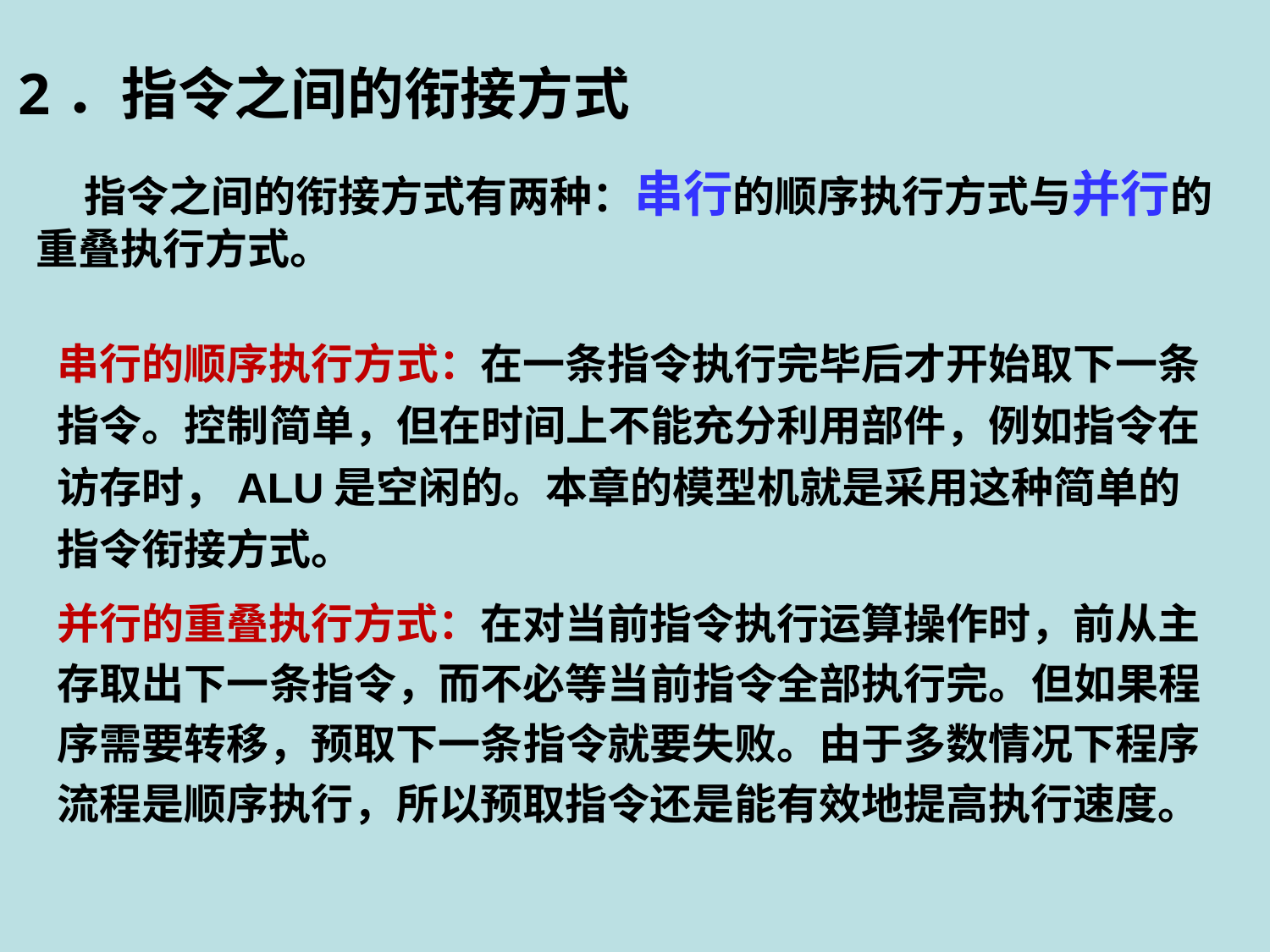

2．指令之间的衔接方式
    指令之间的衔接方式有两种：串行的顺序执行方式与并行的重叠执行方式。
串行的顺序执行方式：在一条指令执行完毕后才开始取下一条指令。控制简单，但在时间上不能充分利用部件，例如指令在访存时，ALU是空闲的。本章的模型机就是采用这种简单的指令衔接方式。
并行的重叠执行方式：在对当前指令执行运算操作时，前从主存取出下一条指令，而不必等当前指令全部执行完。但如果程序需要转移，预取下一条指令就要失败。由于多数情况下程序流程是顺序执行，所以预取指令还是能有效地提高执行速度。